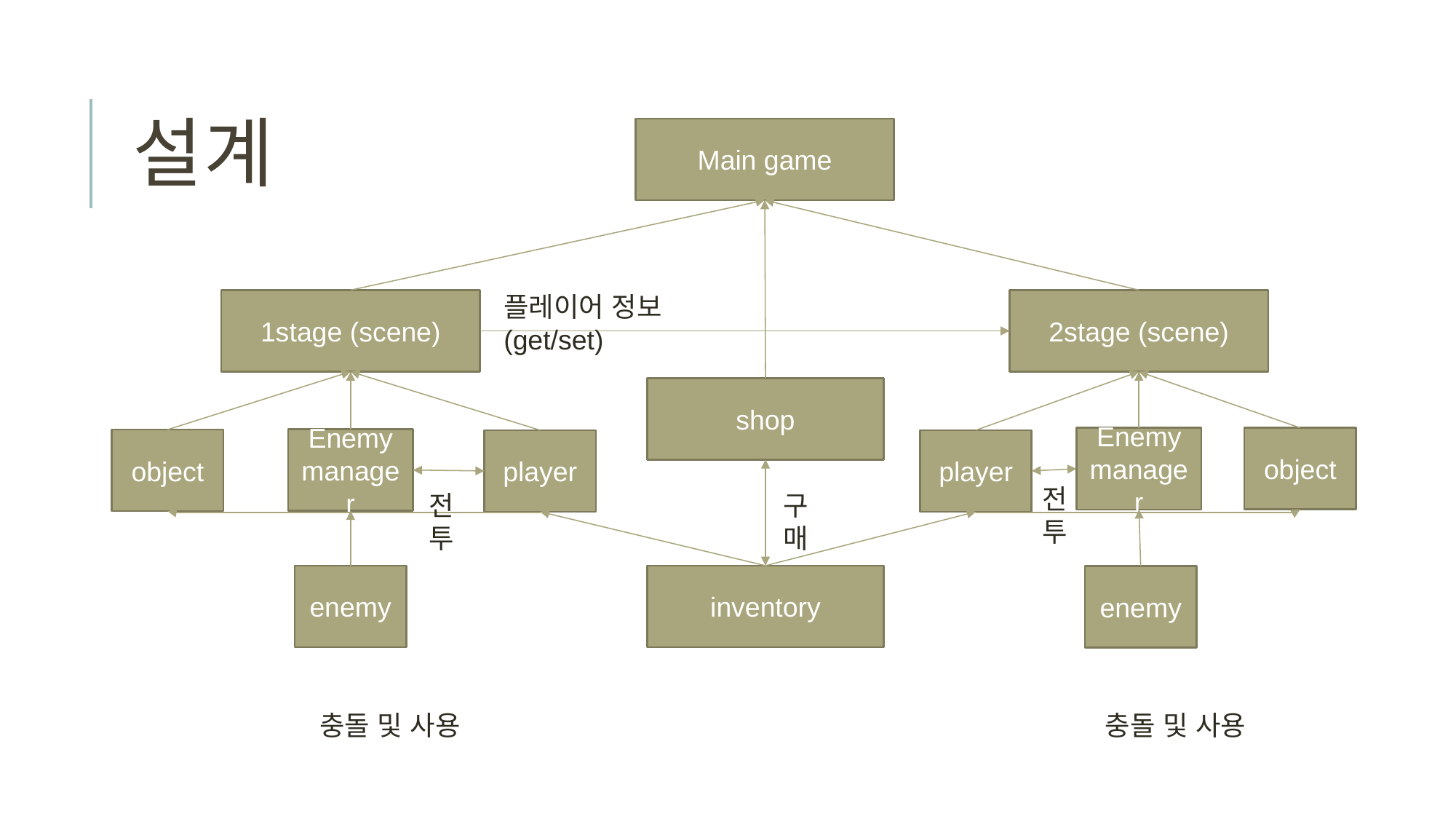

# 설계
Main game
플레이어 정보(get/set)
1stage (scene)
2stage (scene)
shop
object
Enemy
manager
Enemy
manager
object
player
player
전투
전투
구매
enemy
inventory
enemy
충돌 및 사용
충돌 및 사용